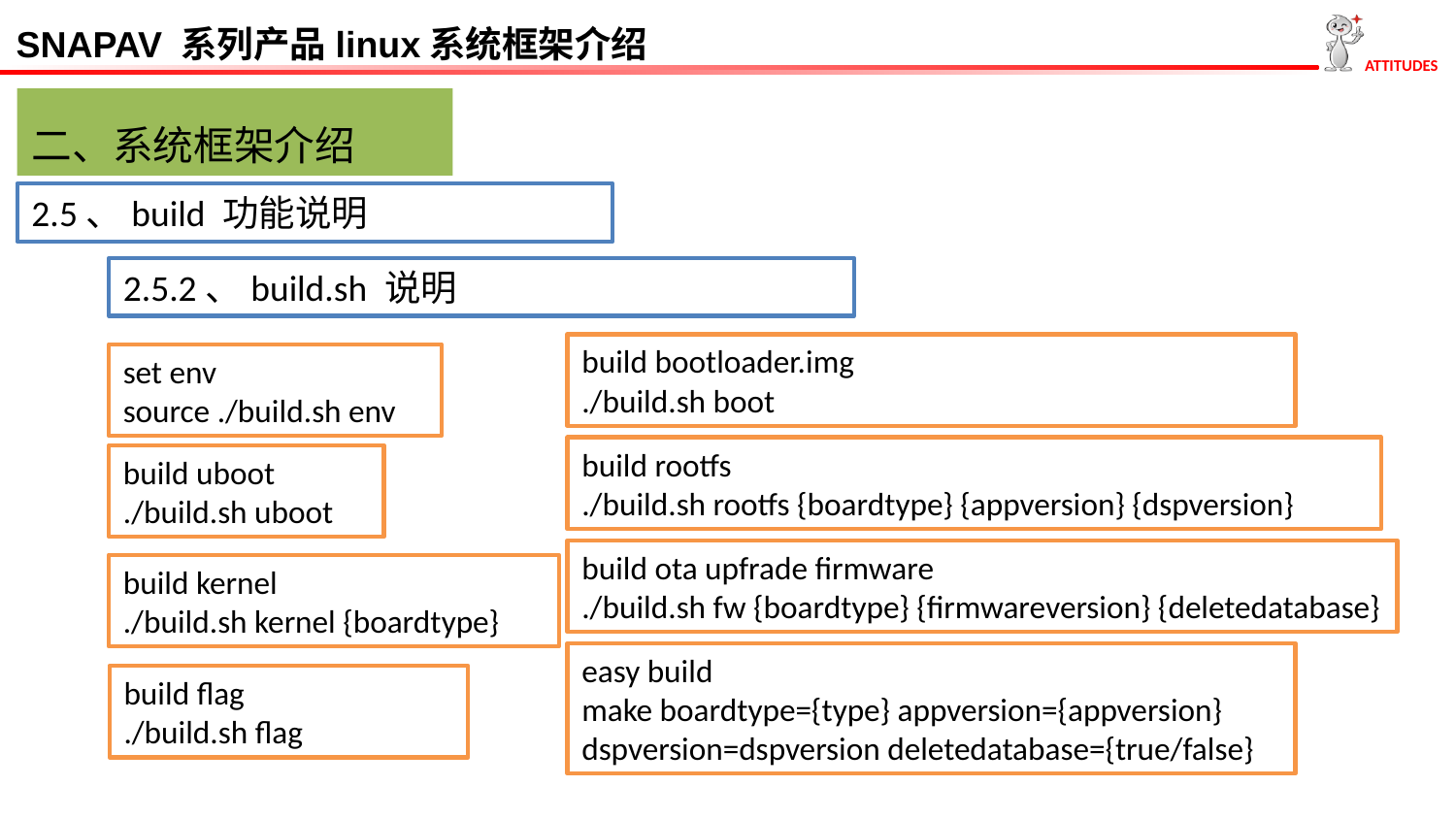

SNAPAV 系列产品linux系统框架介绍
二、系统框架介绍
2.5、build 功能说明
2.5.2、build.sh 说明
build bootloader.img
./build.sh boot
set env
source ./build.sh env
build rootfs
./build.sh rootfs {boardtype} {appversion} {dspversion}
build uboot
./build.sh uboot
build ota upfrade firmware
./build.sh fw {boardtype} {firmwareversion} {deletedatabase}
build kernel
./build.sh kernel {boardtype}
easy build
make boardtype={type} appversion={appversion} dspversion=dspversion deletedatabase={true/false}
build flag
./build.sh flag